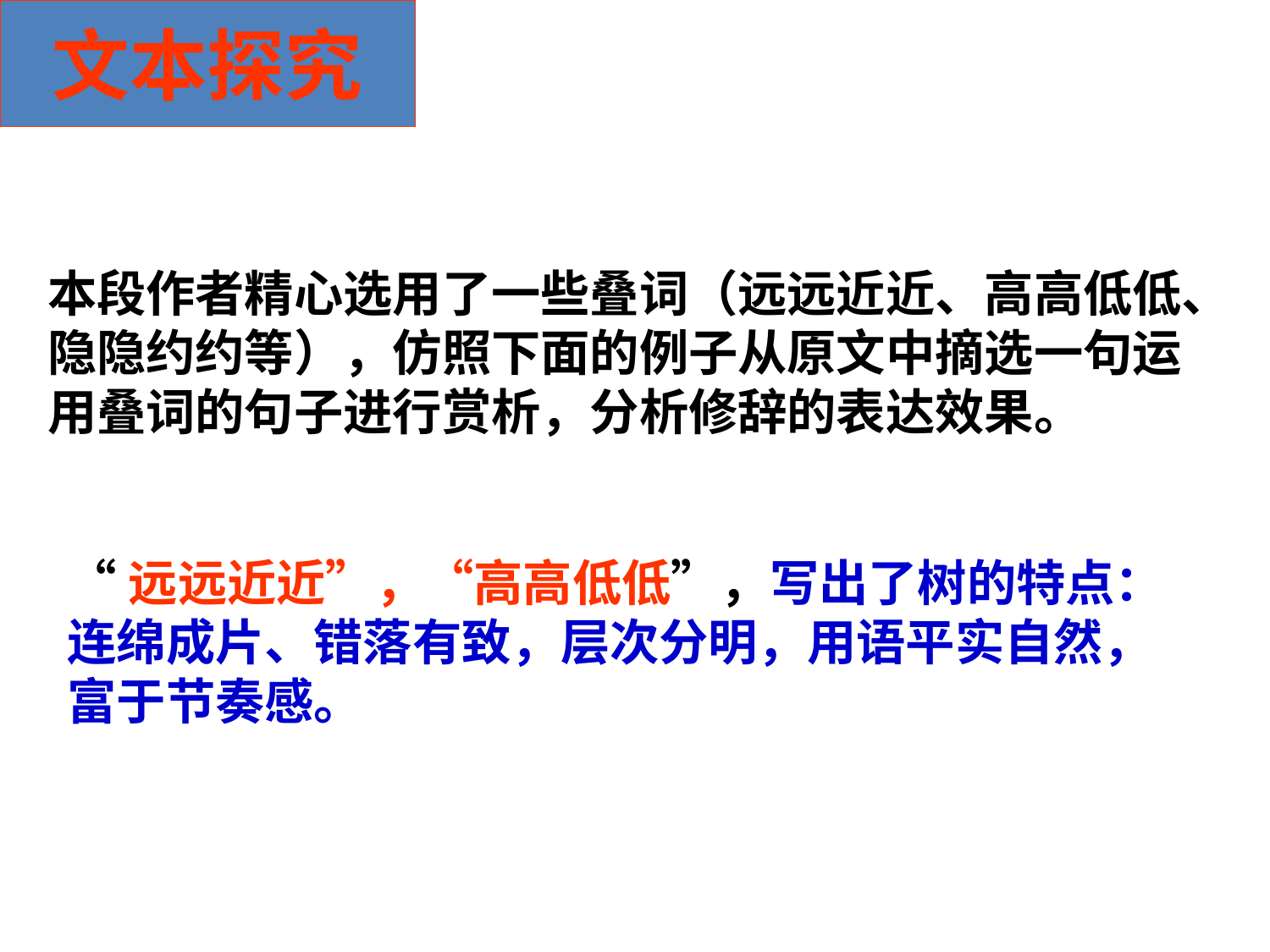

# 文本探究
本段作者精心选用了一些叠词（远远近近、高高低低、隐隐约约等），仿照下面的例子从原文中摘选一句运用叠词的句子进行赏析，分析修辞的表达效果。
“远远近近”，“高高低低”，写出了树的特点：连绵成片、错落有致，层次分明，用语平实自然，富于节奏感。